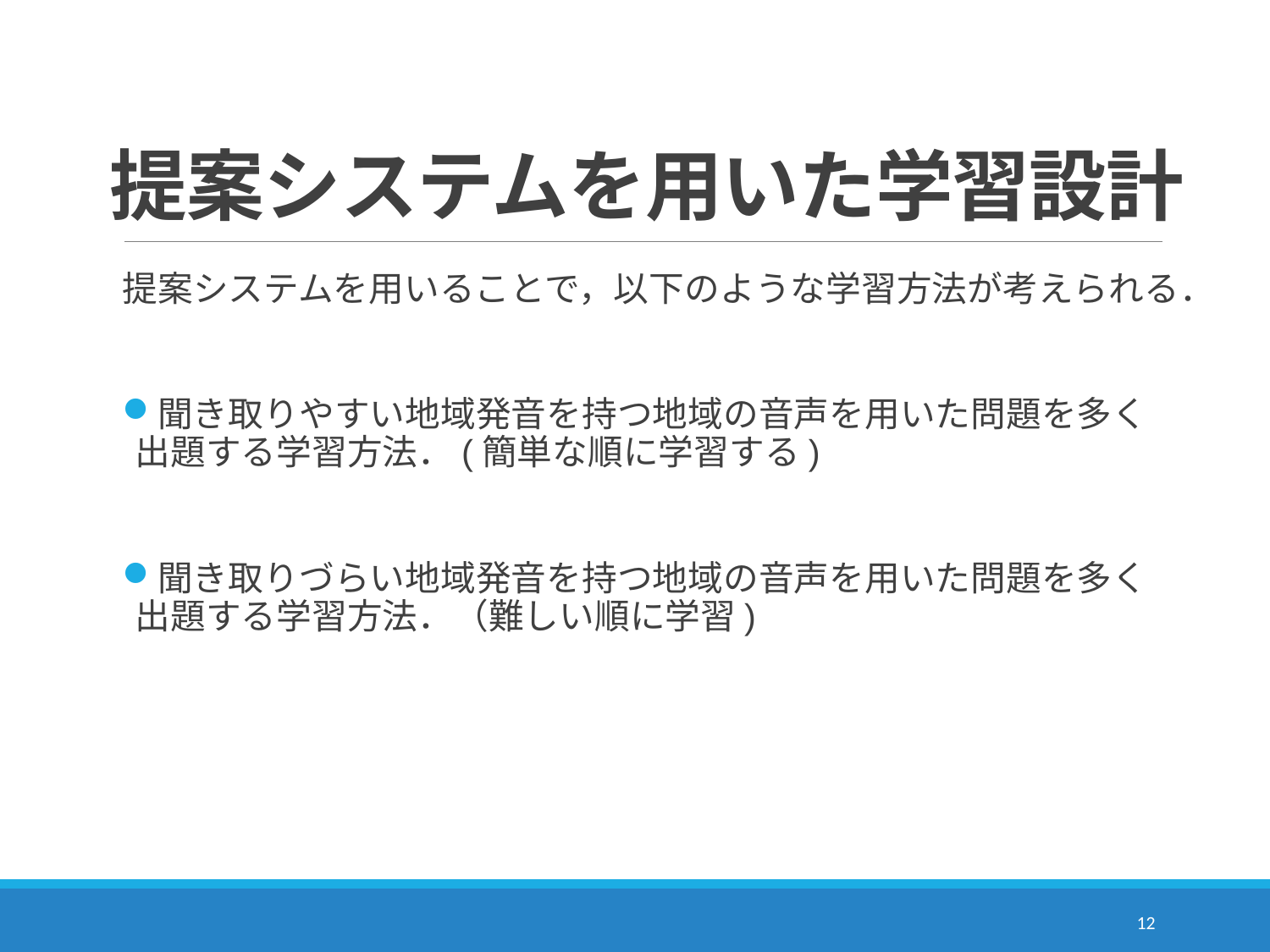

# 提案システムを用いた学習設計
提案システムを用いることで，以下のような学習方法が考えられる．

聞き取りやすい地域発音を持つ地域の音声を用いた問題を多く　出題する学習方法．(簡単な順に学習する)

聞き取りづらい地域発音を持つ地域の音声を用いた問題を多く　出題する学習方法．（難しい順に学習)

12